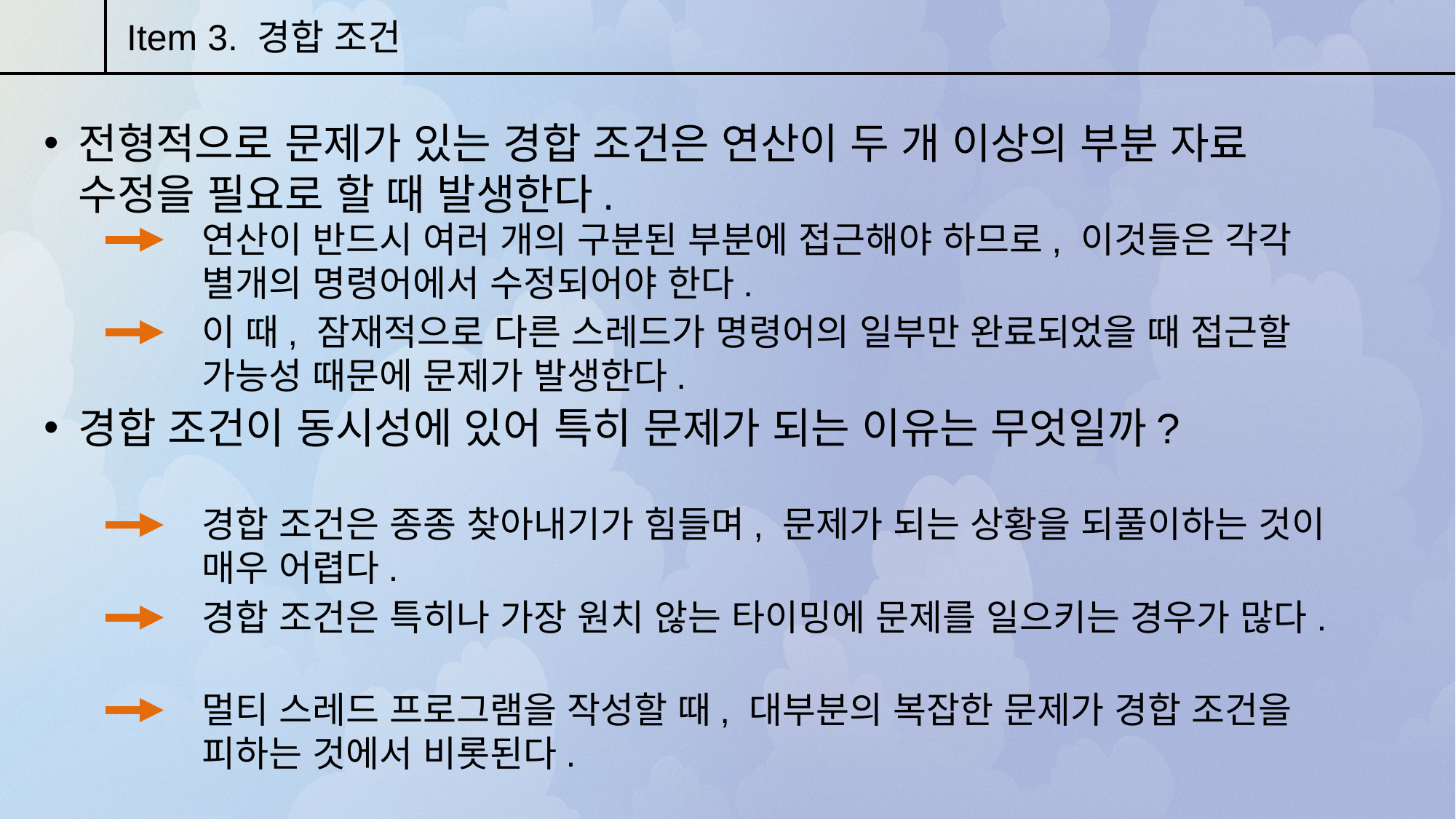

Item 3. 경합 조건
전형적으로 문제가 있는 경합 조건은 연산이 두 개 이상의 부분 자료 수정을 필요로 할 때 발생한다.
연산이 반드시 여러 개의 구분된 부분에 접근해야 하므로, 이것들은 각각 별개의 명령어에서 수정되어야 한다.
이 때, 잠재적으로 다른 스레드가 명령어의 일부만 완료되었을 때 접근할 가능성 때문에 문제가 발생한다.
경합 조건이 동시성에 있어 특히 문제가 되는 이유는 무엇일까?
경합 조건은 종종 찾아내기가 힘들며, 문제가 되는 상황을 되풀이하는 것이 매우 어렵다.
경합 조건은 특히나 가장 원치 않는 타이밍에 문제를 일으키는 경우가 많다.
멀티 스레드 프로그램을 작성할 때, 대부분의 복잡한 문제가 경합 조건을 피하는 것에서 비롯된다.